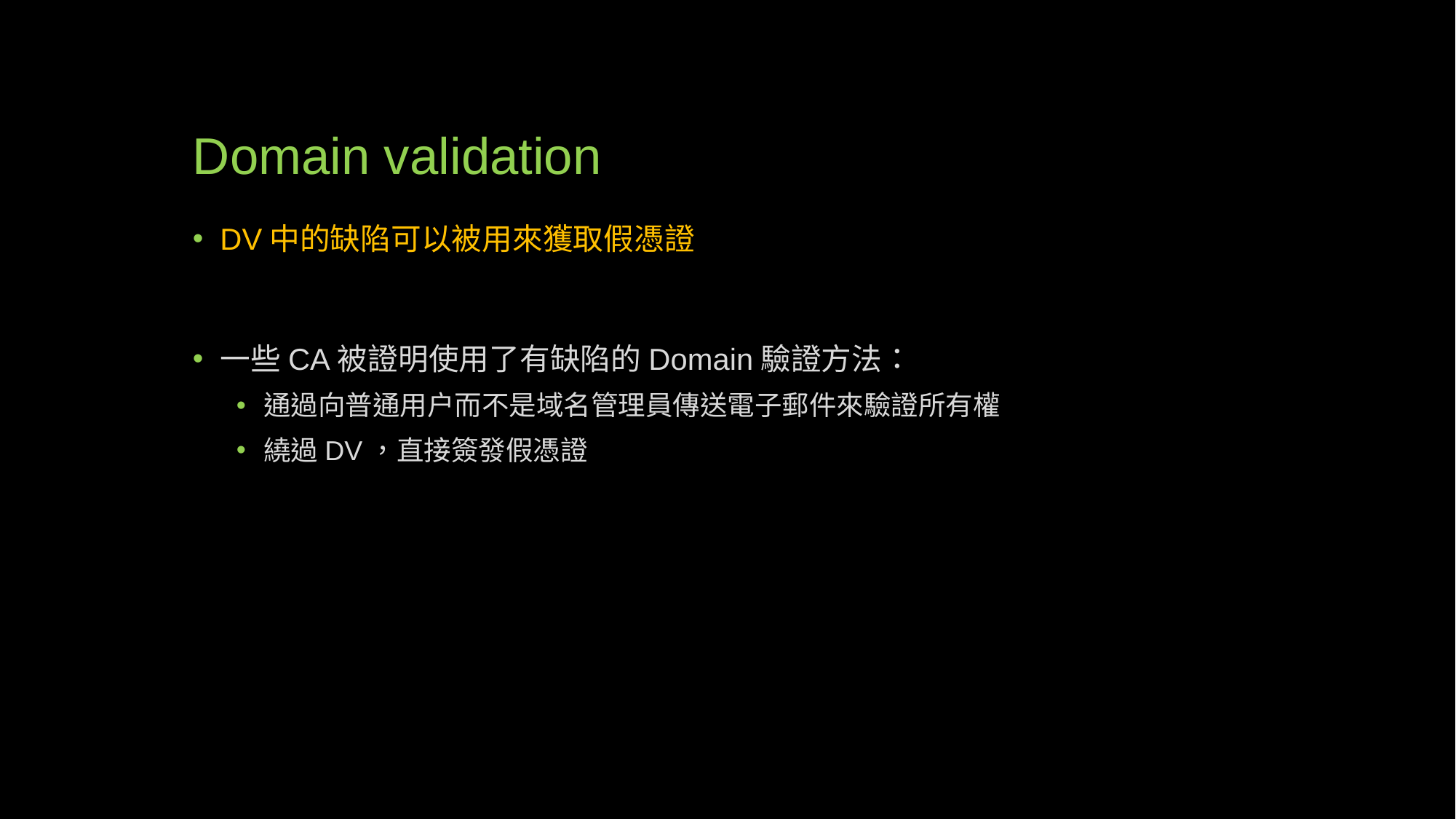

# Domain validation
DV中的缺陷可以被用來獲取假憑證

一些CA被證明使用了有缺陷的Domain驗證方法：
通過向普通用户而不是域名管理員傳送電子郵件來驗證所有權
繞過DV，直接簽發假憑證